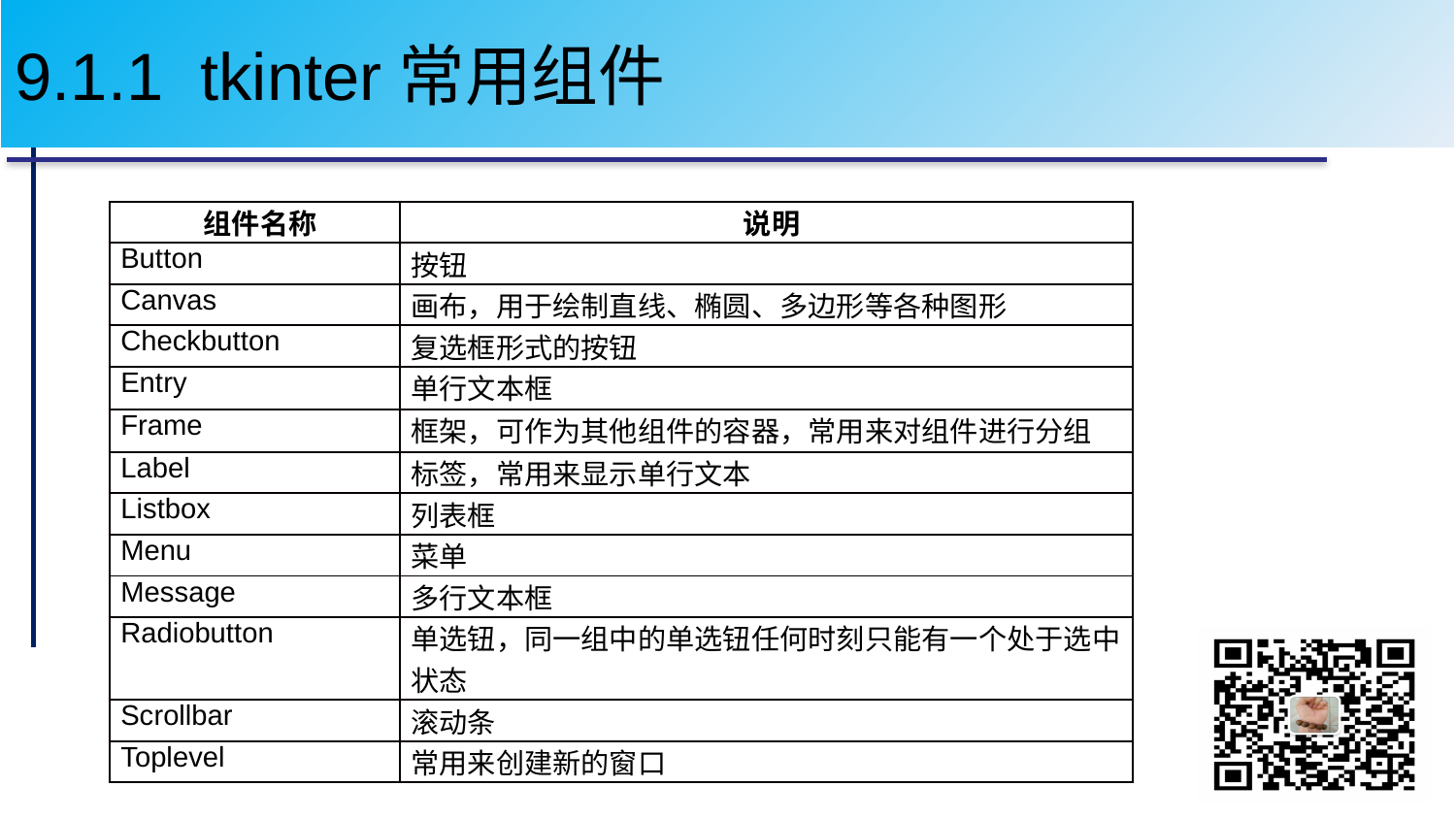

# 9.1.1  tkinter常用组件
| 组件名称 | 说明 |
| --- | --- |
| Button | 按钮 |
| Canvas | 画布，用于绘制直线、椭圆、多边形等各种图形 |
| Checkbutton | 复选框形式的按钮 |
| Entry | 单行文本框 |
| Frame | 框架，可作为其他组件的容器，常用来对组件进行分组 |
| Label | 标签，常用来显示单行文本 |
| Listbox | 列表框 |
| Menu | 菜单 |
| Message | 多行文本框 |
| Radiobutton | 单选钮，同一组中的单选钮任何时刻只能有一个处于选中状态 |
| Scrollbar | 滚动条 |
| Toplevel | 常用来创建新的窗口 |